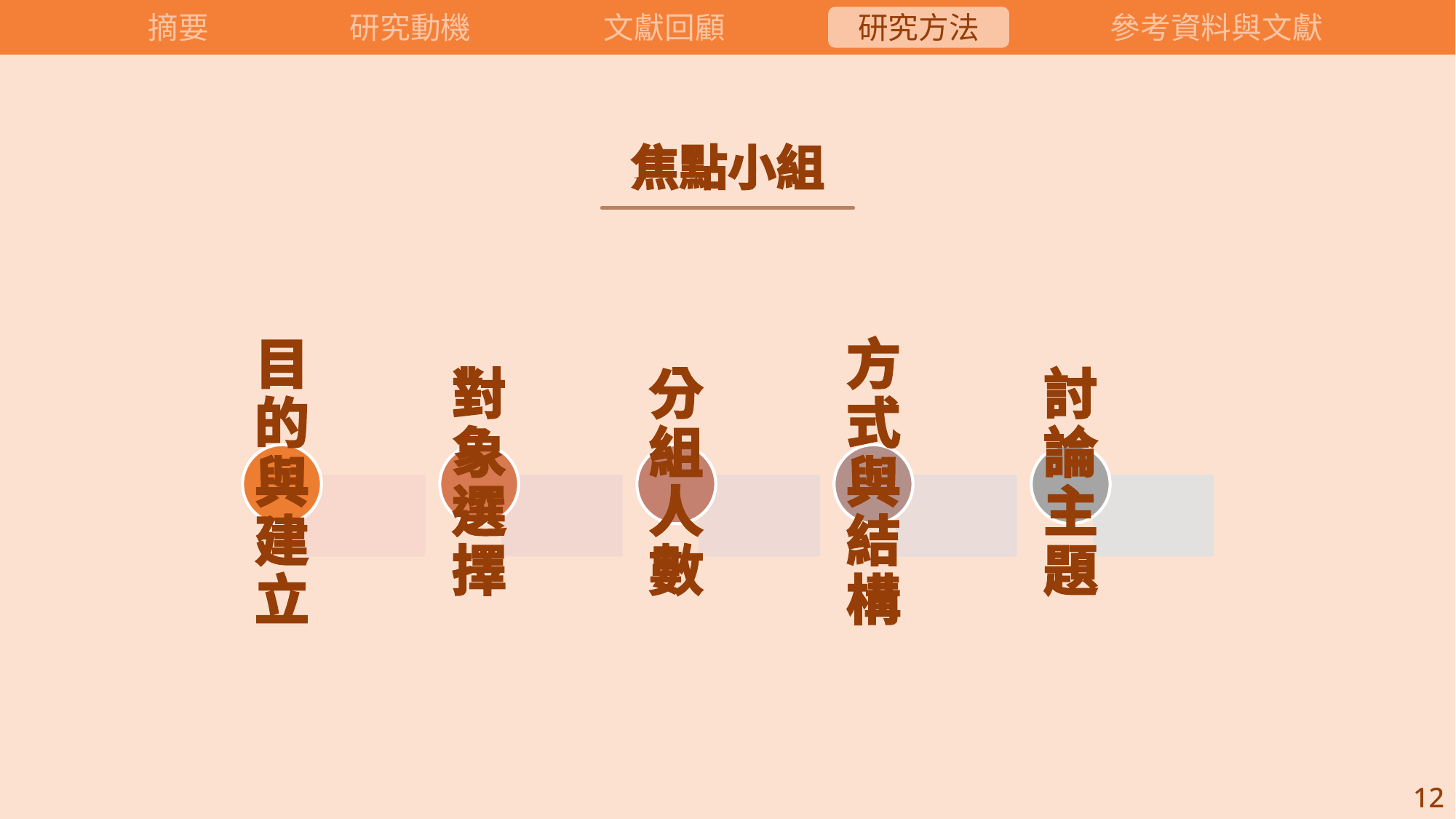

摘要
研究動機
文獻回顧
研究方法

參考資料與文獻
焦點小組

目的與建立

對象選擇

分組人數

方式與結構

討論主題
12